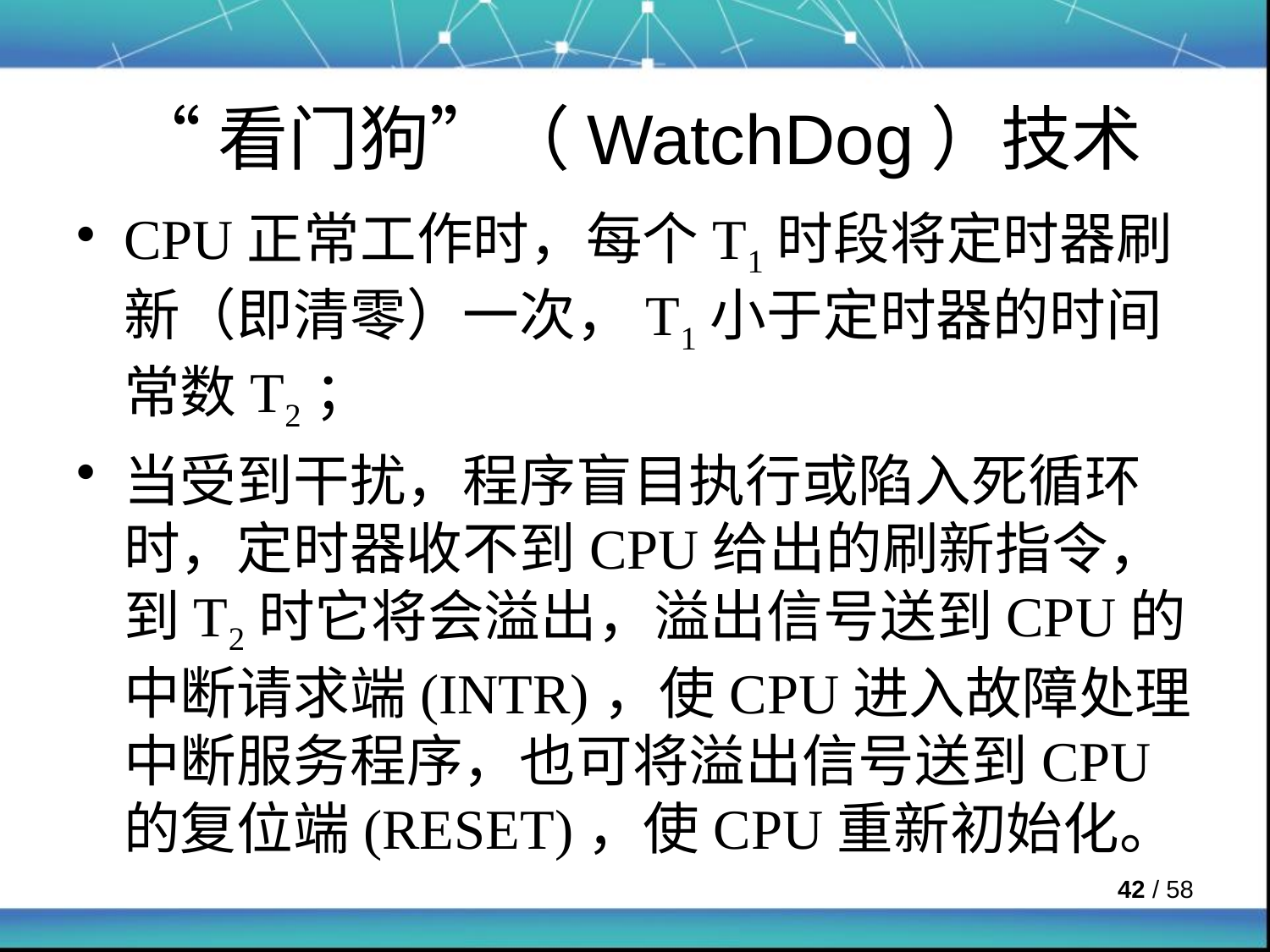

# “看门狗”（WatchDog）技术
CPU正常工作时，每个T1时段将定时器刷新（即清零）一次，T1小于定时器的时间常数T2；
当受到干扰，程序盲目执行或陷入死循环时，定时器收不到CPU给出的刷新指令，到T2时它将会溢出，溢出信号送到CPU的中断请求端(INTR)，使CPU进入故障处理中断服务程序，也可将溢出信号送到CPU的复位端(RESET)，使CPU重新初始化。

42 / 58